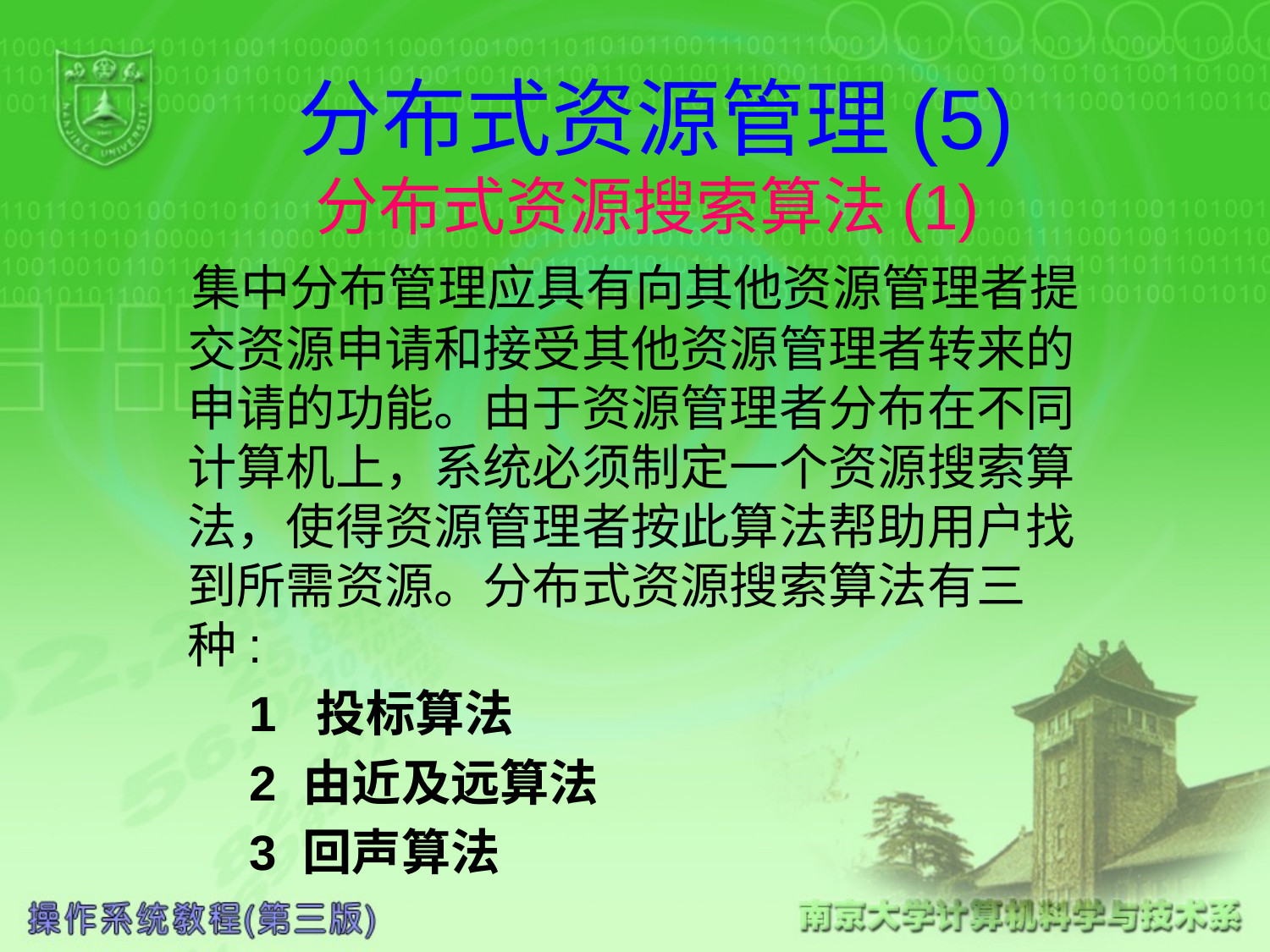

# 分布式资源管理(5) 分布式资源搜索算法(1)
   集中分布管理应具有向其他资源管理者提交资源申请和接受其他资源管理者转来的申请的功能。由于资源管理者分布在不同计算机上，系统必须制定一个资源搜索算法，使得资源管理者按此算法帮助用户找到所需资源。分布式资源搜索算法有三种:
        1  投标算法
        2 由近及远算法
        3 回声算法